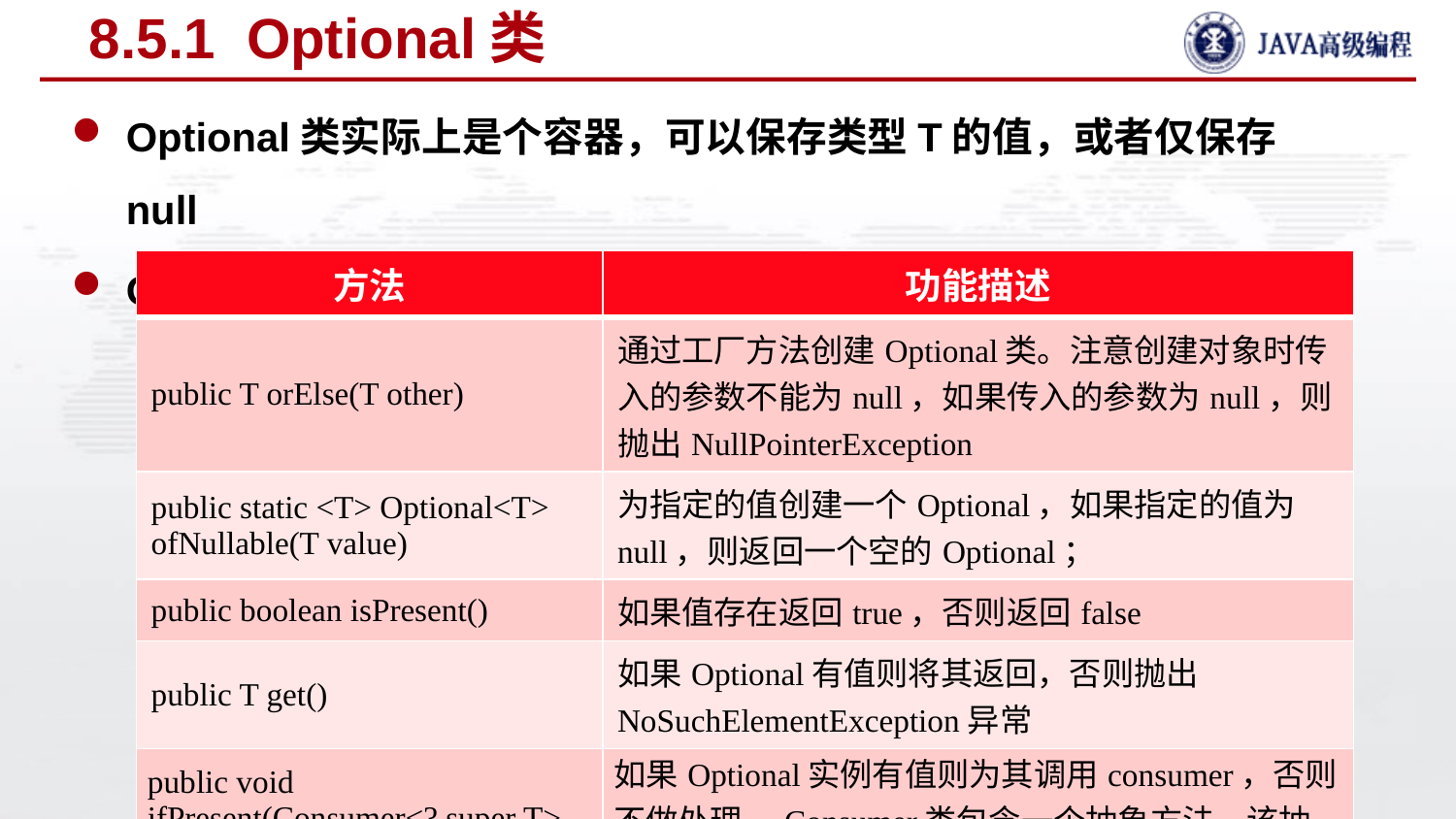

# 8.5.1  Optional类
Optional类实际上是个容器，可以保存类型T的值，或者仅保存null
Optional类常用的方法

| 方法 | 功能描述 |
| --- | --- |
| public T orElse(T other) | 通过工厂方法创建Optional类。注意创建对象时传入的参数不能为null，如果传入的参数为null，则抛出NullPointerException |
| public static <T> Optional<T> ofNullable(T value) | 为指定的值创建一个Optional，如果指定的值为null，则返回一个空的Optional； |
| public boolean isPresent() | 如果值存在返回true，否则返回false |
| public T get() | 如果Optional有值则将其返回，否则抛出NoSuchElementException异常 |
| public void ifPresent(Consumer<? super T> consumer) | 如果Optional实例有值则为其调用consumer，否则不做处理。Consumer类包含一个抽象方法，该抽象方法可以对传入的值进行处理，但没有返回值 |